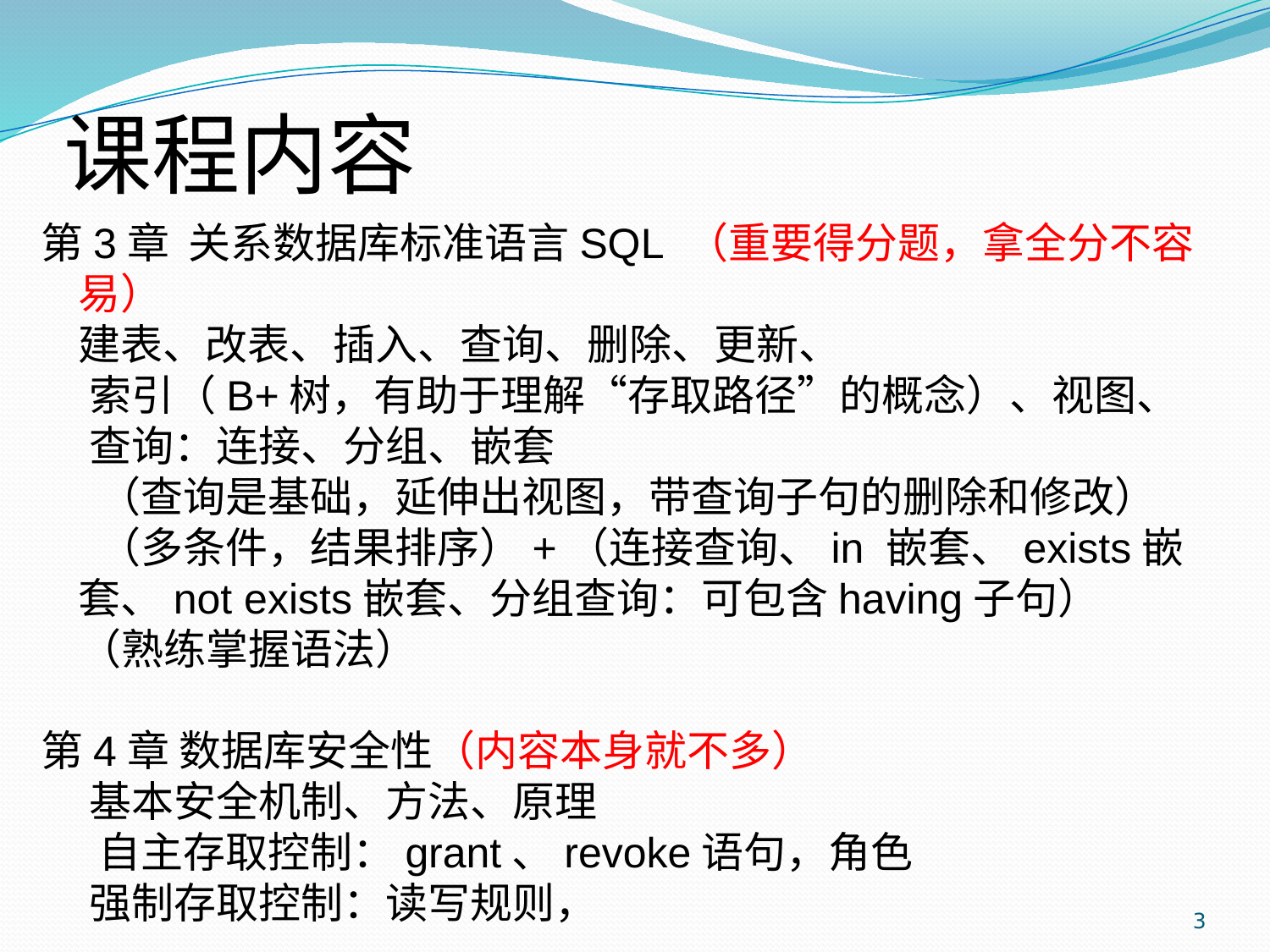

# 课程内容
第3章  关系数据库标准语言SQL （重要得分题，拿全分不容易）
	建表、改表、插入、查询、删除、更新、
    索引（B+树，有助于理解“存取路径”的概念）、视图、
    查询：连接、分组、嵌套
     （查询是基础，延伸出视图，带查询子句的删除和修改）
     （多条件，结果排序）+（连接查询、in 嵌套、exists嵌套、not exists嵌套、分组查询：可包含having子句）
   （熟练掌握语法）

第4章 数据库安全性（内容本身就不多）
    基本安全机制、方法、原理
     自主存取控制：grant、revoke语句，角色
    强制存取控制：读写规则，
3